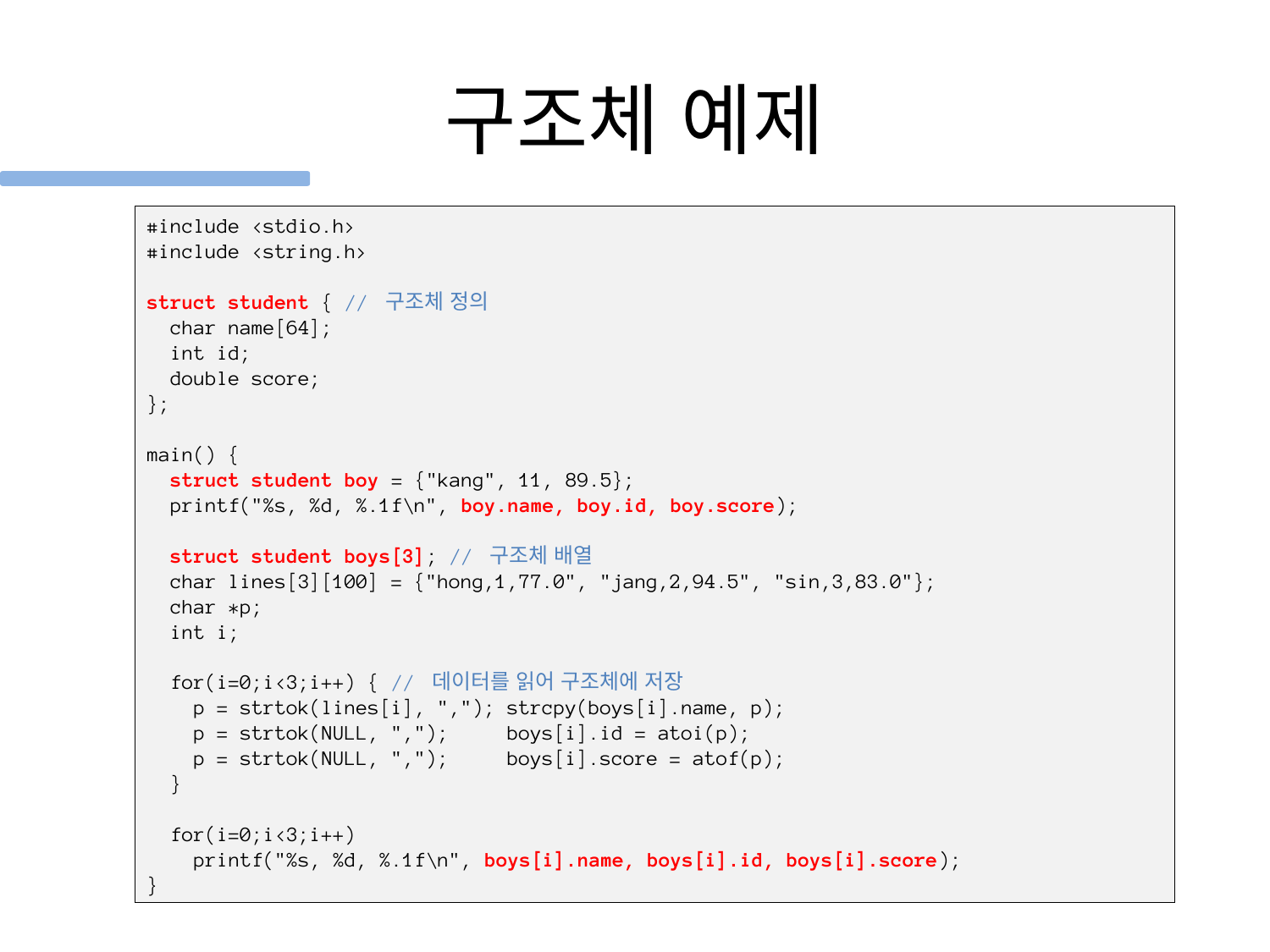

# 구조체 예제

#include <stdio.h>
#include <string.h>

struct student { // 구조체 정의
  char name[64];
  int id;
  double score;
};

main() {
  struct student boy = {"kang", 11, 89.5};
  printf("%s, %d, %.1f\n", boy.name, boy.id, boy.score);

  struct student boys[3]; // 구조체 배열
  char lines[3][100] = {"hong,1,77.0", "jang,2,94.5", "sin,3,83.0"};
  char *p;
  int i;

  for(i=0;i<3;i++) { // 데이터를 읽어 구조체에 저장
    p = strtok(lines[i], ","); strcpy(boys[i].name, p);
    p = strtok(NULL, ",");     boys[i].id = atoi(p);
    p = strtok(NULL, ",");     boys[i].score = atof(p);
  }

  for(i=0;i<3;i++)
    printf("%s, %d, %.1f\n", boys[i].name, boys[i].id, boys[i].score);
}